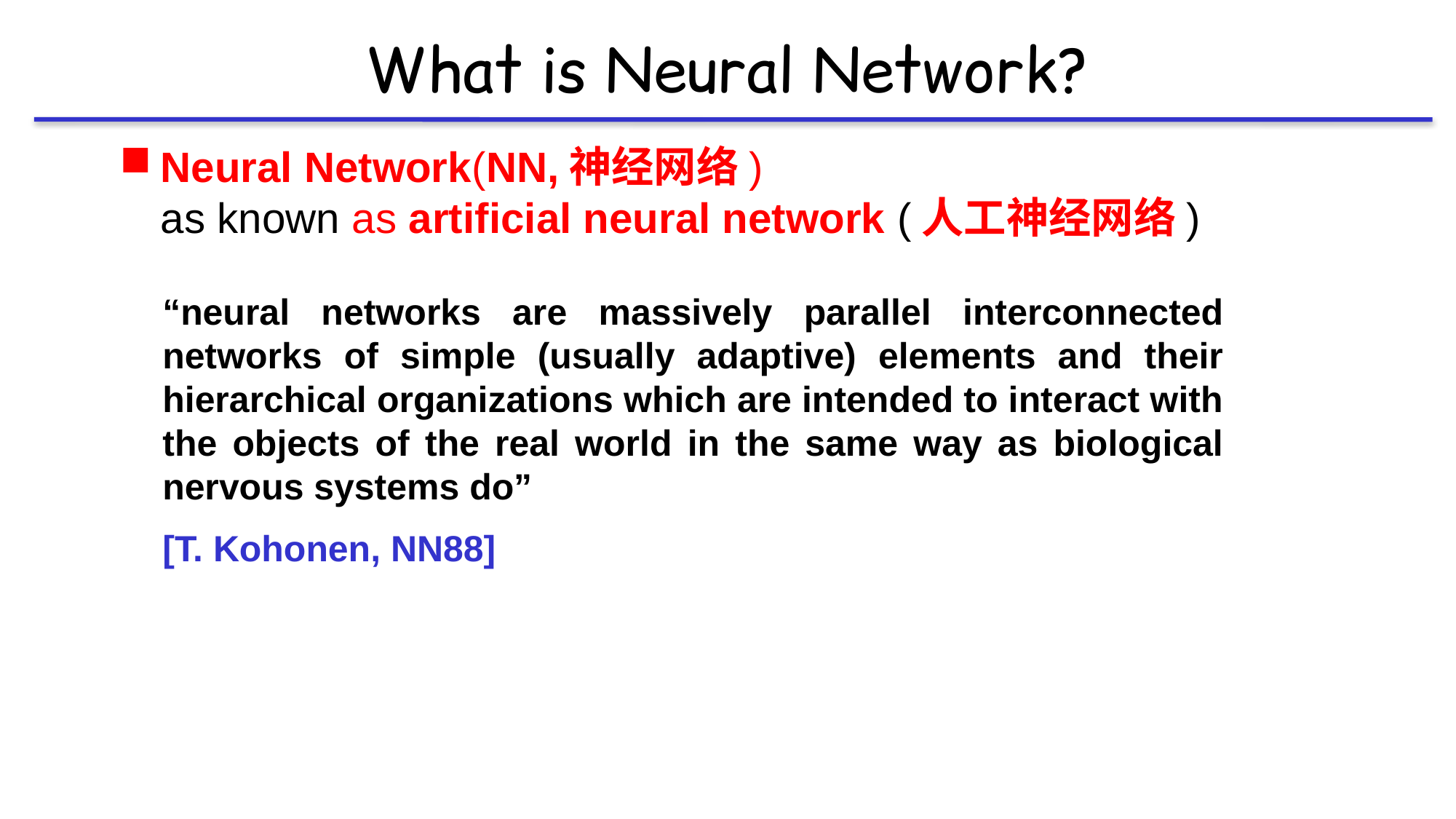

# What is Neural Network?
Neural Network(NN,神经网络)
as known as artificial neural network (人工神经网络)

“neural networks are massively parallel interconnected networks of simple (usually adaptive) elements and their hierarchical organizations which are intended to interact with the objects of the real world in the same way as biological nervous systems do”
[T. Kohonen, NN88]